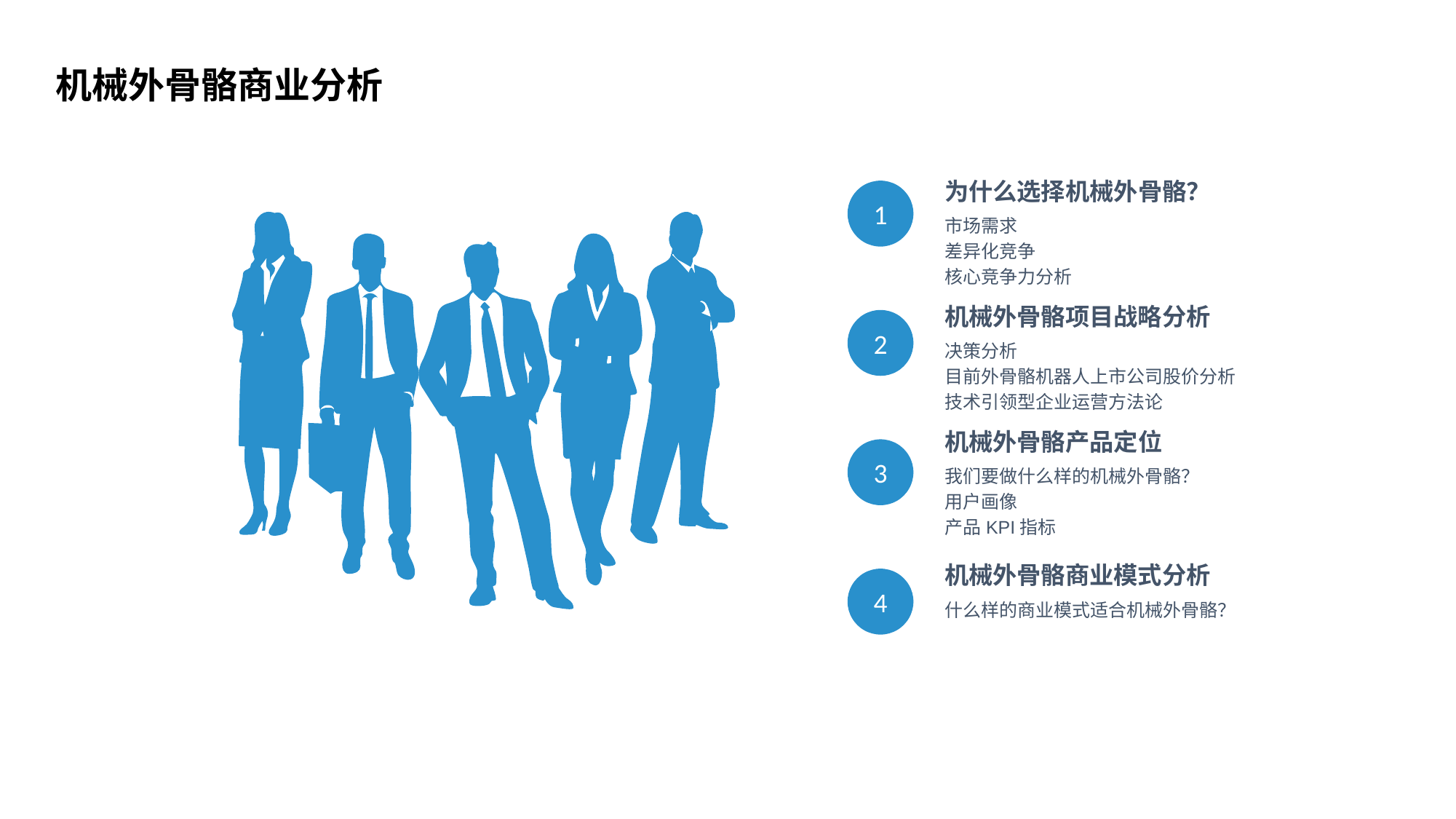

机械外骨骼商业分析
为什么选择机械外骨骼？
市场需求
差异化竞争
核心竞争力分析
1

机械外骨骼项目战略分析
决策分析
目前外骨骼机器人上市公司股价分析
技术引领型企业运营方法论
2
机械外骨骼产品定位
我们要做什么样的机械外骨骼？
用户画像
产品KPI指标
3
机械外骨骼商业模式分析
什么样的商业模式适合机械外骨骼？
4